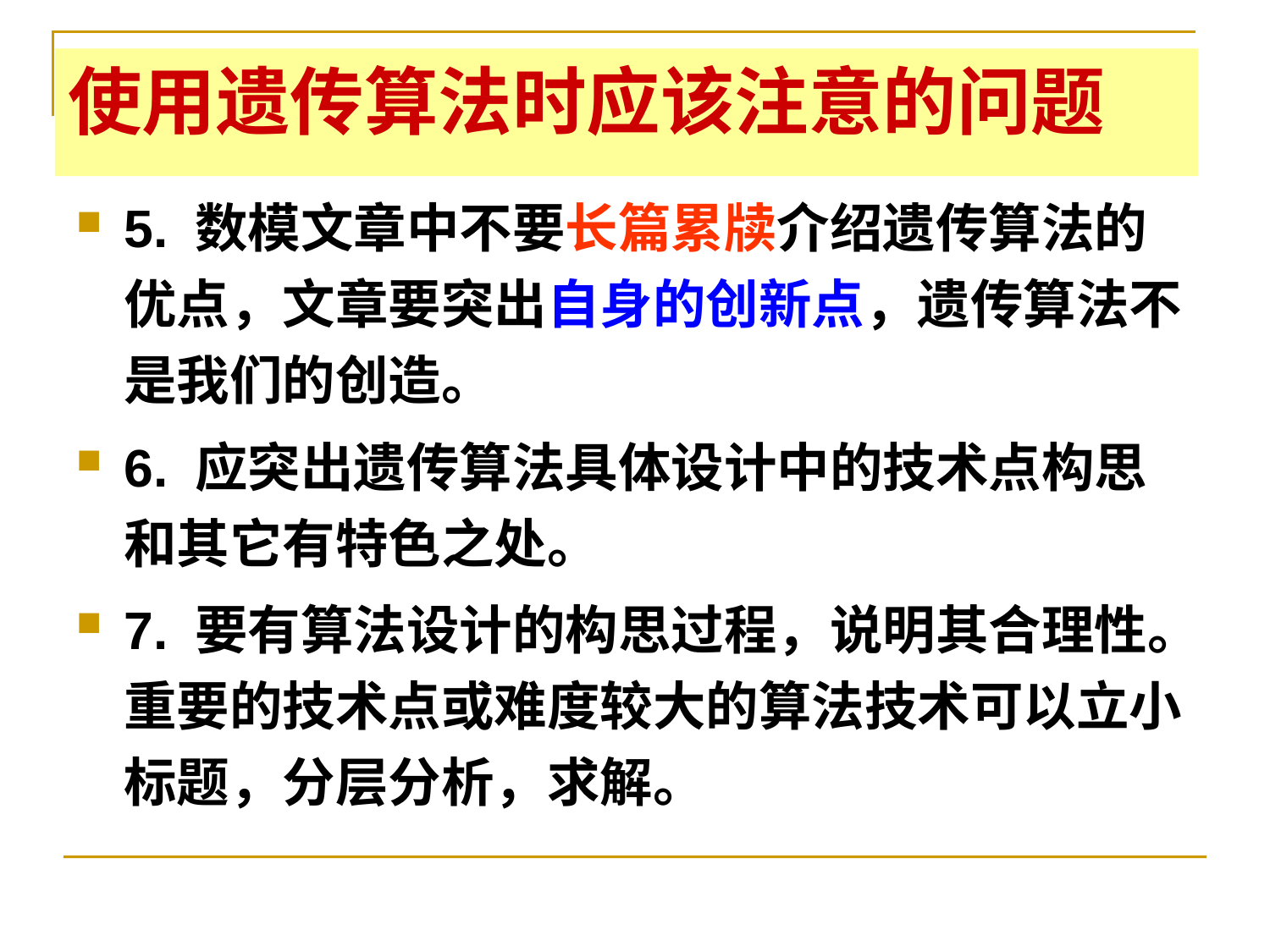

# 使用遗传算法时应该注意的问题
5. 数模文章中不要长篇累牍介绍遗传算法的优点，文章要突出自身的创新点，遗传算法不是我们的创造。
6. 应突出遗传算法具体设计中的技术点构思和其它有特色之处。
7. 要有算法设计的构思过程，说明其合理性。重要的技术点或难度较大的算法技术可以立小标题，分层分析，求解。